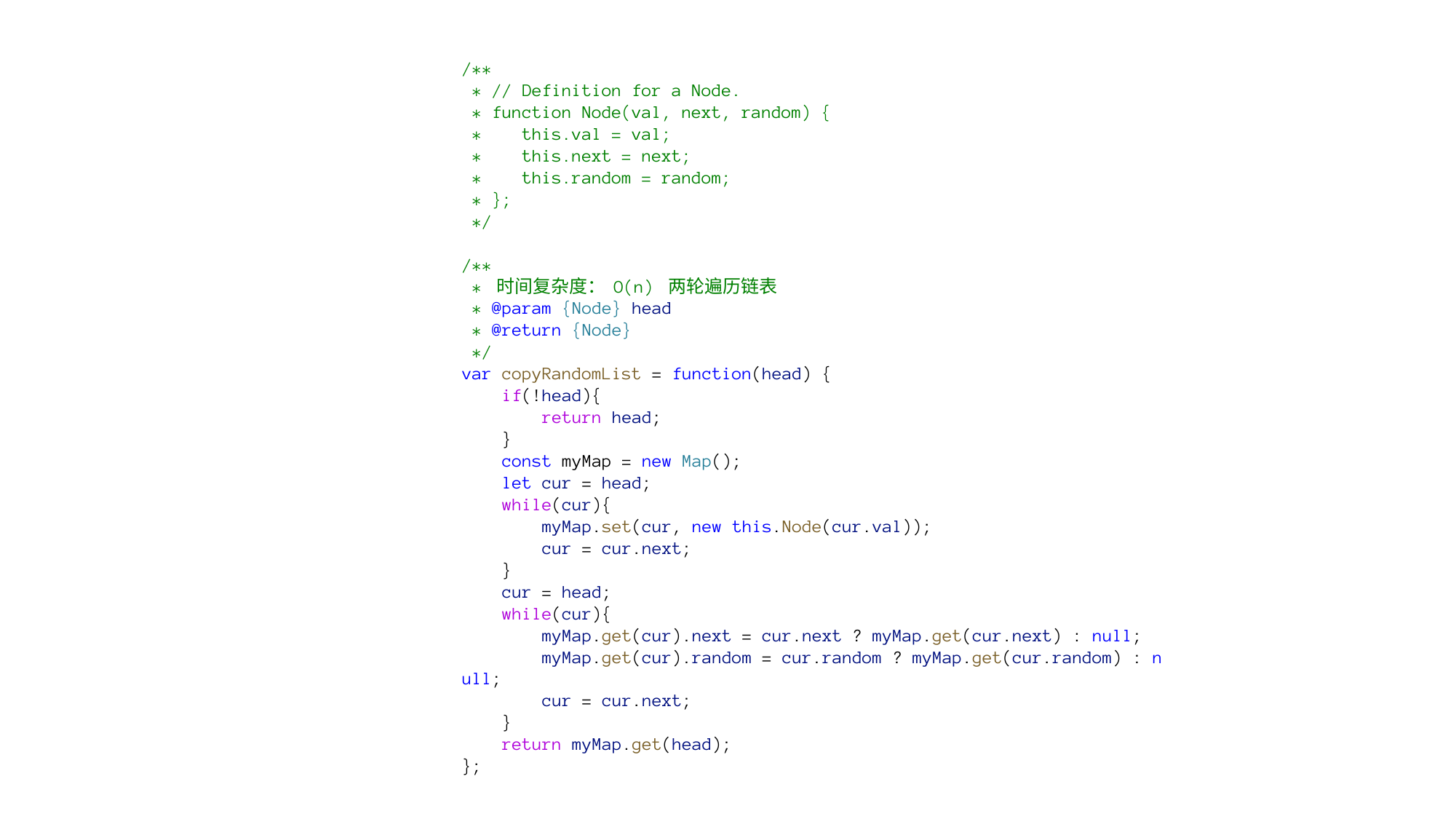

/**
 * // Definition for a Node.
 * function Node(val, next, random) {
 *    this.val = val;
 *    this.next = next;
 *    this.random = random;
 * };
 */
/**
 * 时间复杂度： O(n) 两轮遍历链表
 * @param {Node} head
 * @return {Node}
 */
var copyRandomList = function(head) {
    if(!head){
        return head;
    }
    const myMap = new Map();
    let cur = head;
    while(cur){
        myMap.set(cur, new this.Node(cur.val));
        cur = cur.next;
    }
    cur = head;
    while(cur){
        myMap.get(cur).next = cur.next ? myMap.get(cur.next) : null;
        myMap.get(cur).random = cur.random ? myMap.get(cur.random) : null;
        cur = cur.next;
    }
    return myMap.get(head);
};